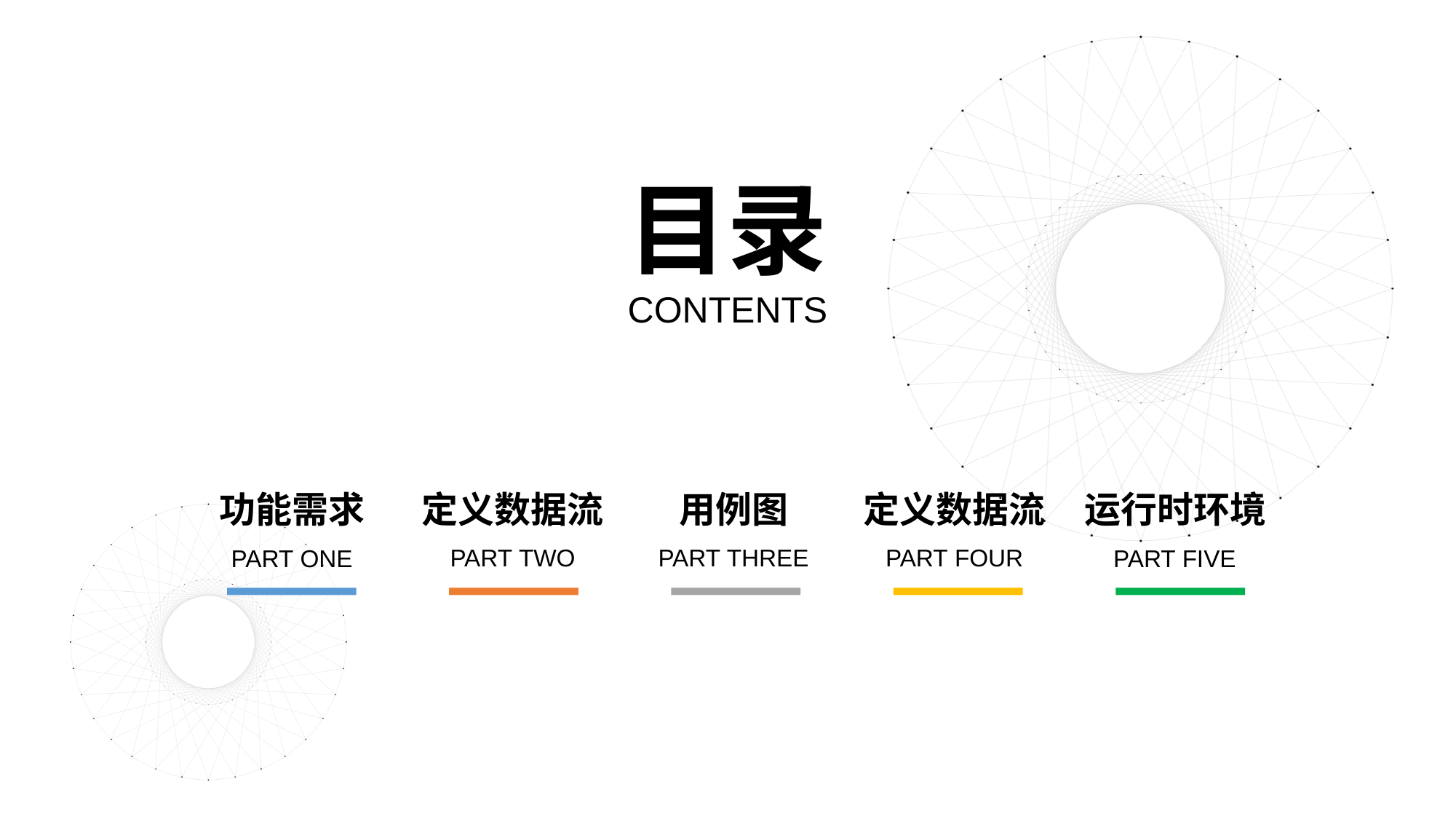

目录
CONTENTS
定义数据流
用例图
定义数据流
功能需求
运行时环境
PART TWO
PART THREE
PART FOUR
PART ONE
PART FIVE